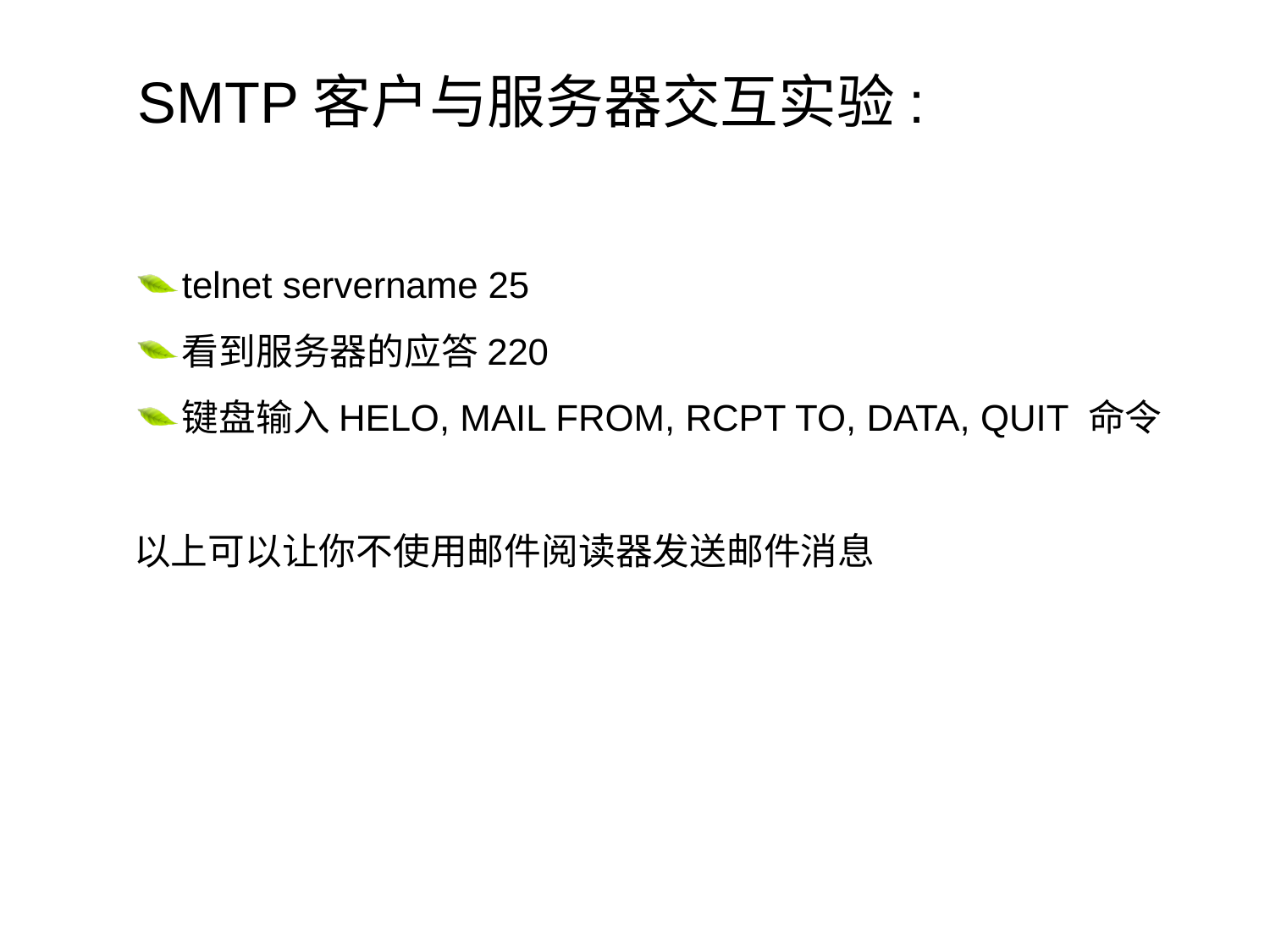

# SMTP客户与服务器交互实验:
telnet servername 25
看到服务器的应答220
键盘输入HELO, MAIL FROM, RCPT TO, DATA, QUIT 命令

以上可以让你不使用邮件阅读器发送邮件消息